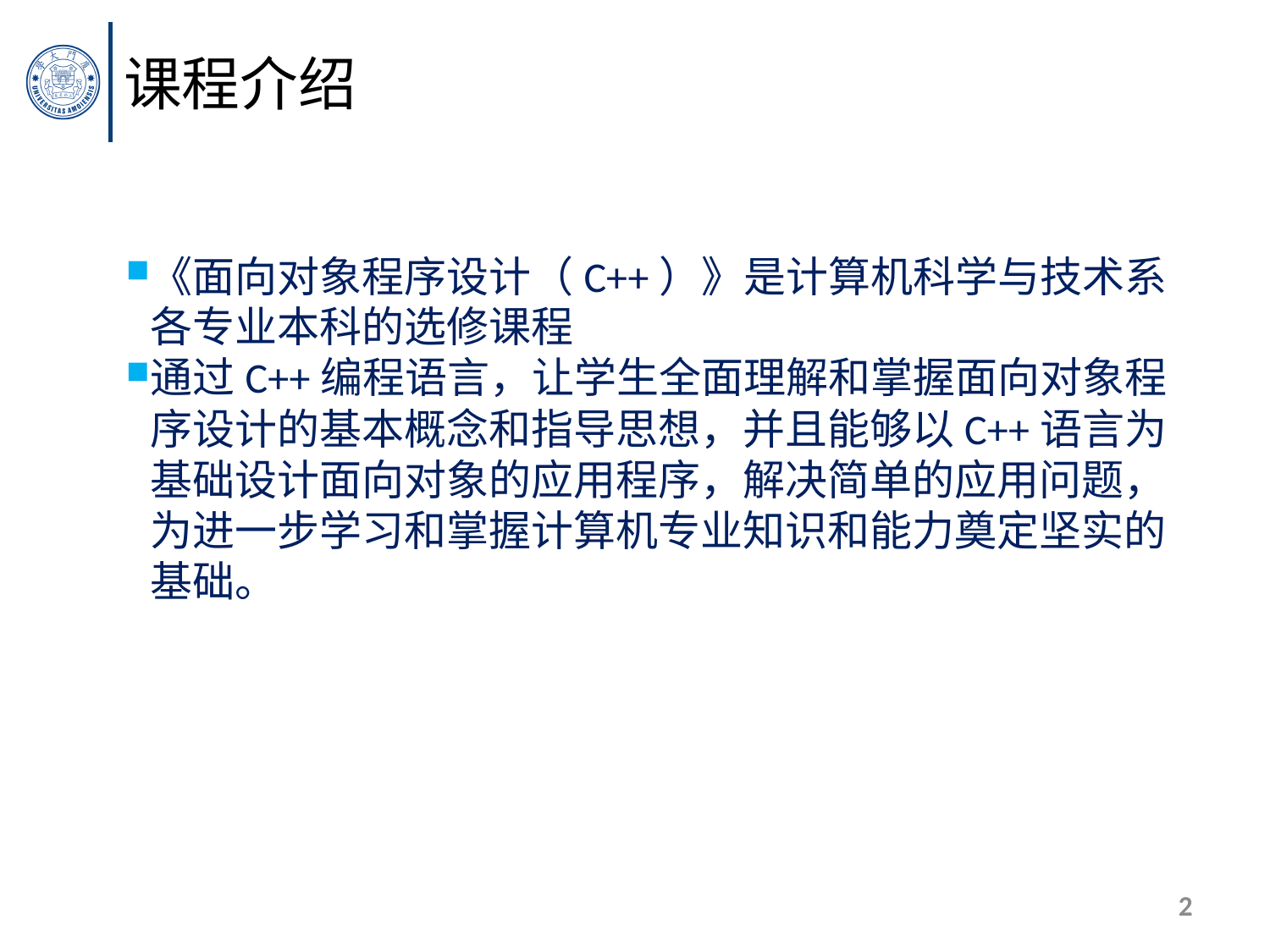

# 课程介绍

《面向对象程序设计（C++）》是计算机科学与技术系各专业本科的选修课程
通过C++编程语言，让学生全面理解和掌握面向对象程序设计的基本概念和指导思想，并且能够以C++语言为基础设计面向对象的应用程序，解决简单的应用问题，为进一步学习和掌握计算机专业知识和能力奠定坚实的基础。
2